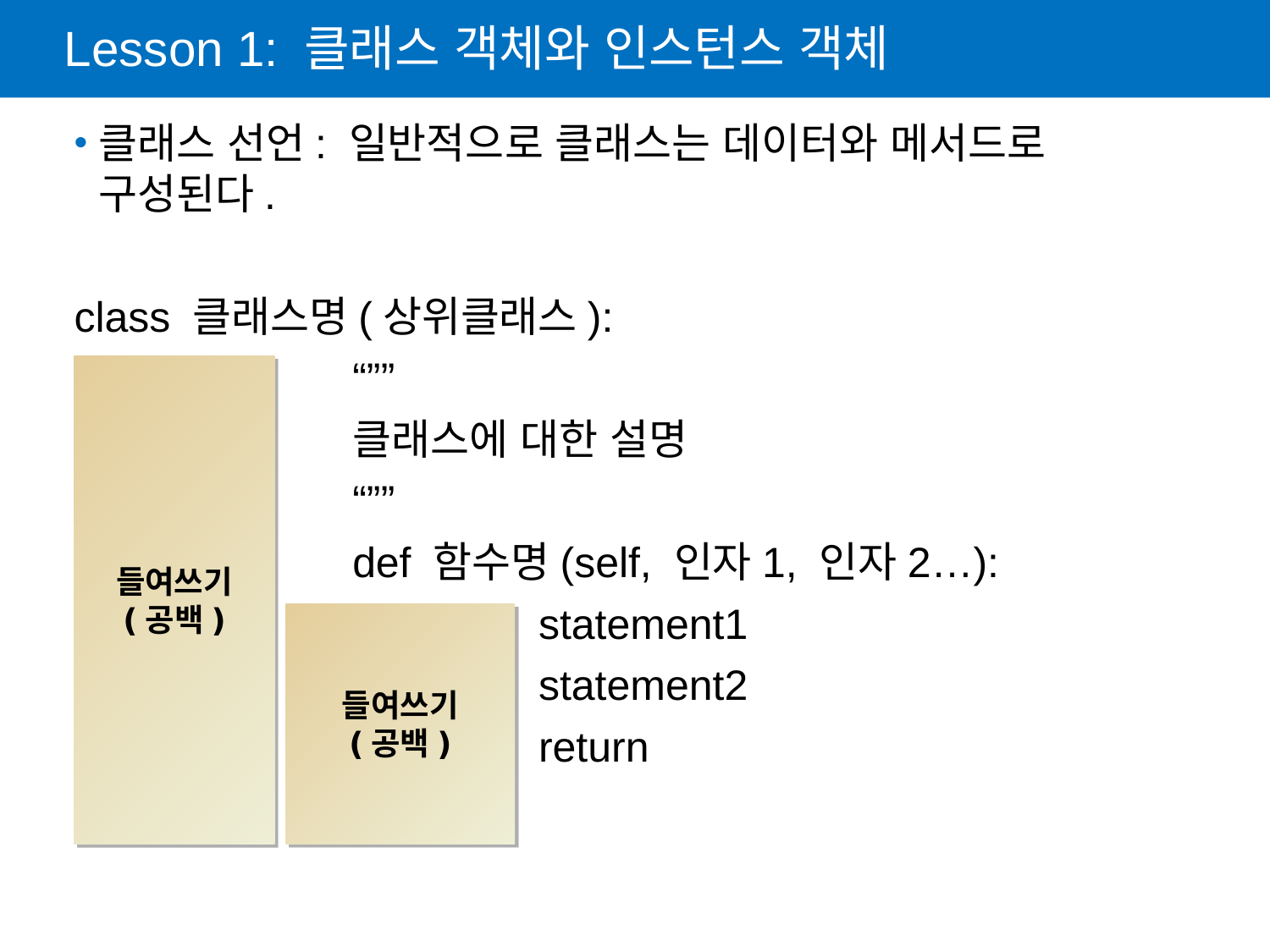

# Lesson 1: 클래스 객체와 인스턴스 객체
클래스 선언: 일반적으로 클래스는 데이터와 메서드로 구성된다.

class 클래스명(상위클래스):
			“””
			클래스에 대한 설명
			“””
			def 함수명(self, 인자1, 인자2…):
				     statement1
				     statement2
				     return

들여쓰기
(공백)
들여쓰기
(공백)